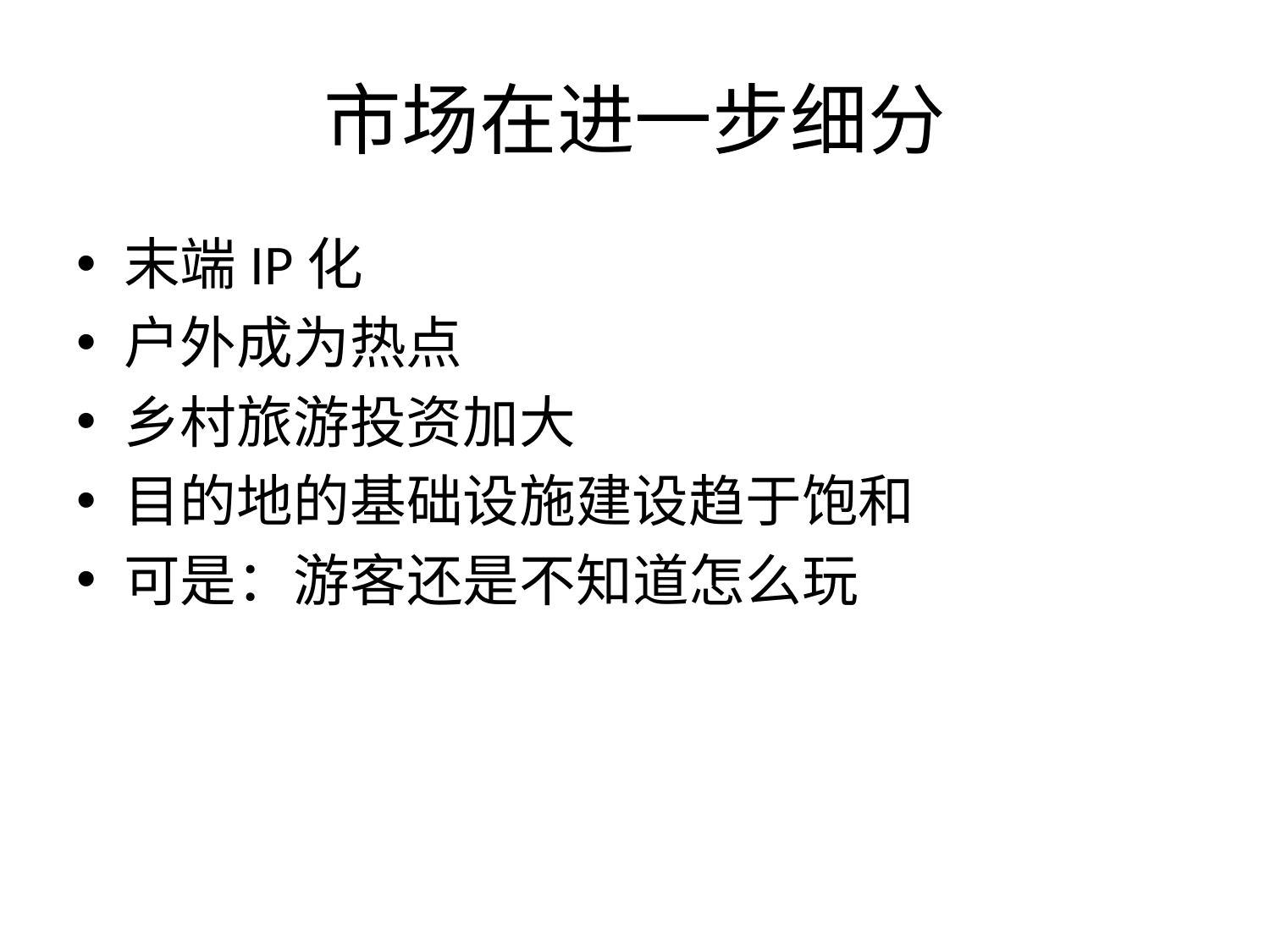

# 市场在进一步细分
末端IP化
户外成为热点
乡村旅游投资加大
目的地的基础设施建设趋于饱和
可是：游客还是不知道怎么玩